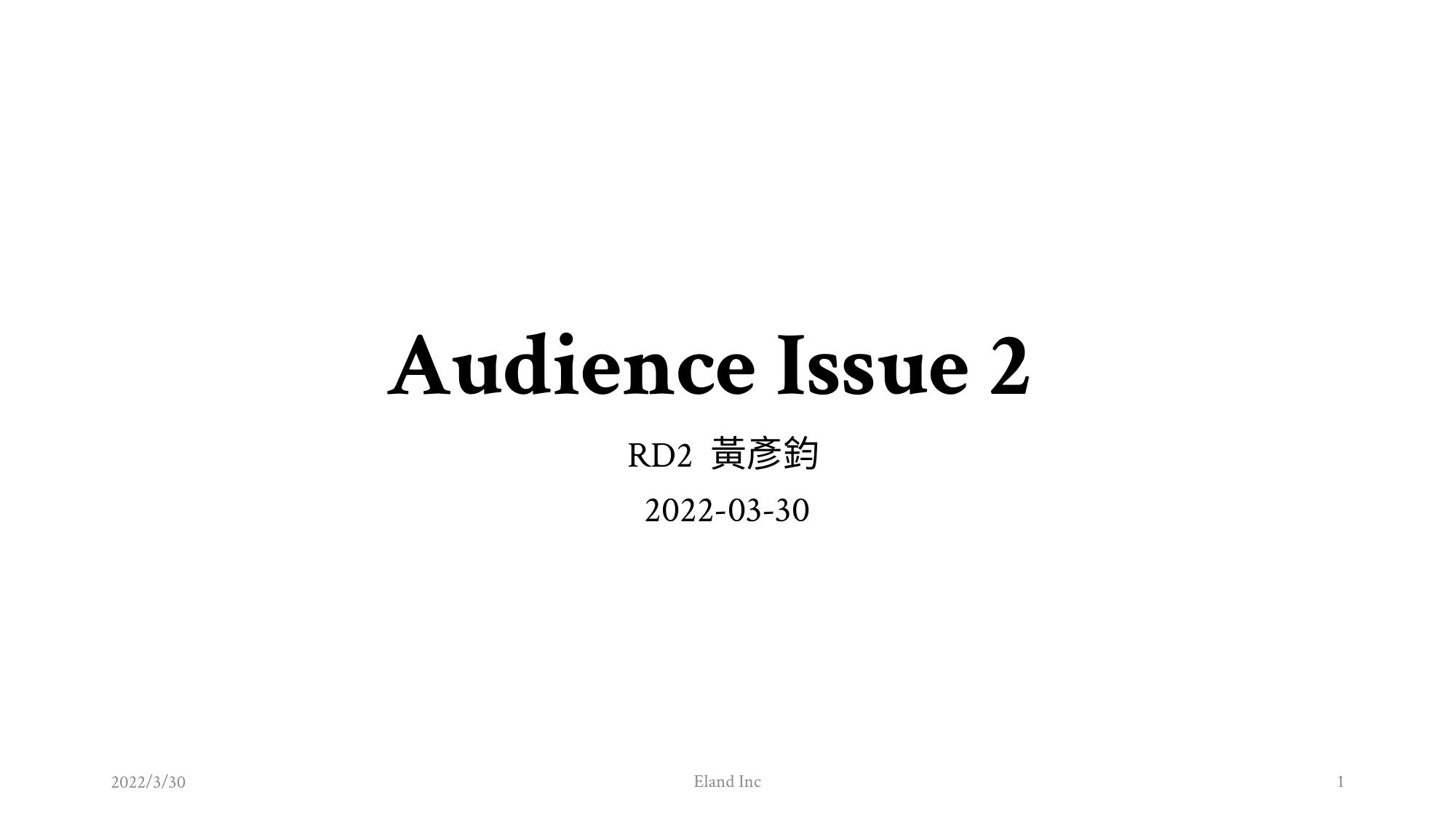

# Audience Issue 2
RD2 黃彥鈞
2022-03-30
2022/3/30
Eland Inc
1